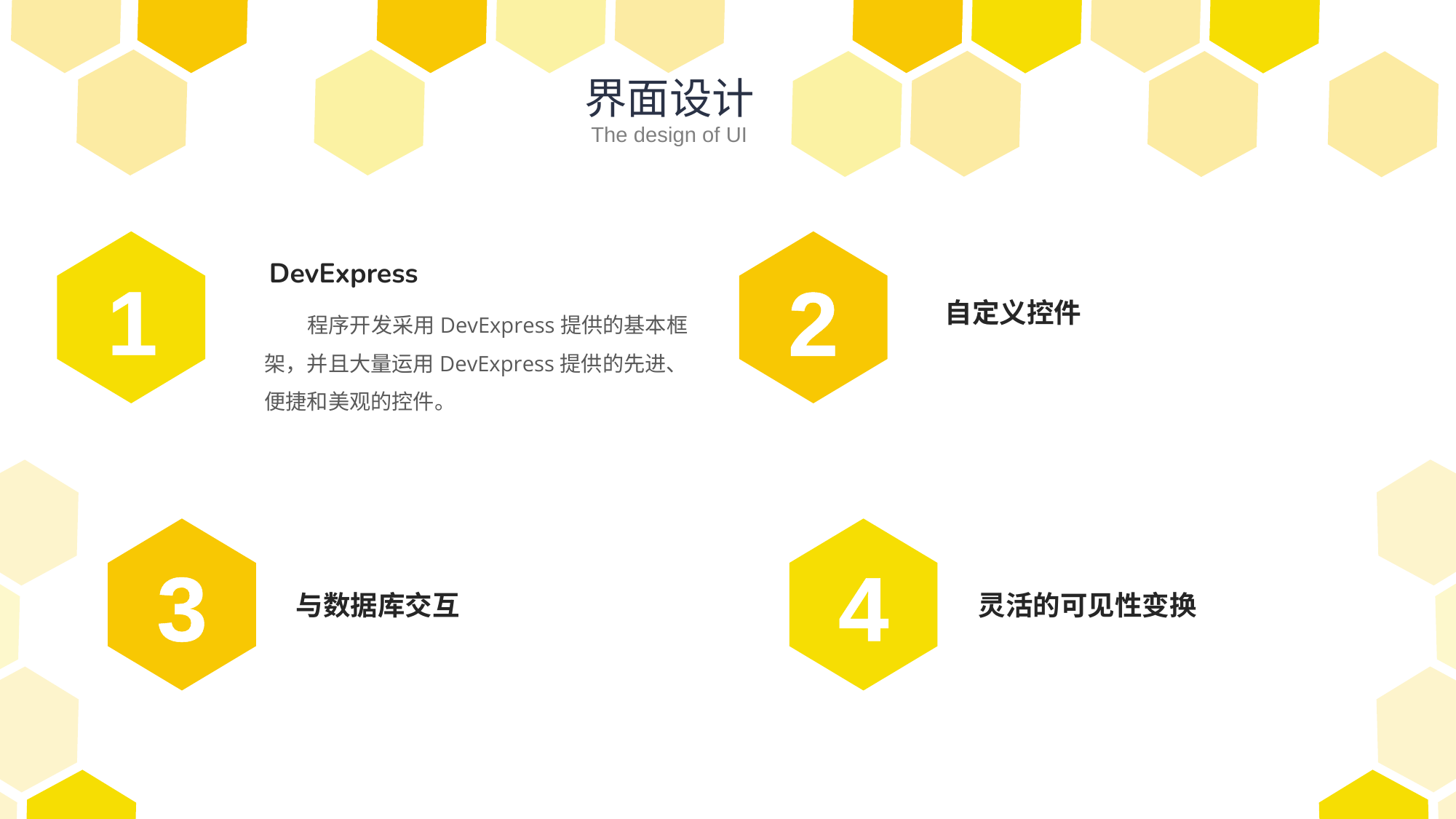

界面设计
The design of UI

DevExpress
        程序开发采用DevExpress提供的基本框架，并且大量运用DevExpress提供的先进、便捷和美观的控件。
1
2
自定义控件

3
4
与数据库交互
灵活的可见性变换